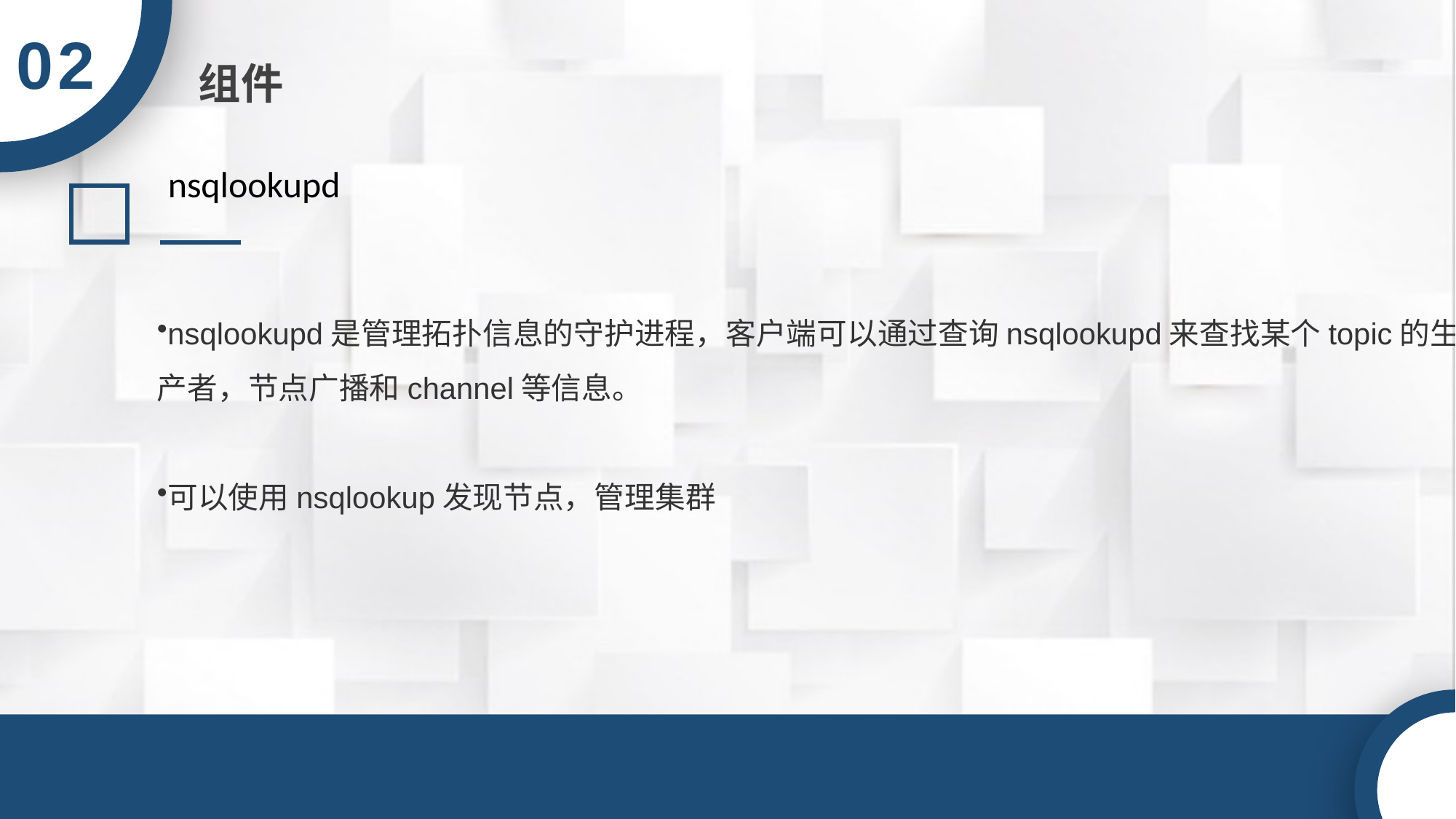

02
组件
nsqlookupd

nsqlookupd是管理拓扑信息的守护进程，客户端可以通过查询nsqlookupd来查找某个topic的生产者，节点广播和channel等信息。

可以使用nsqlookup发现节点，管理集群